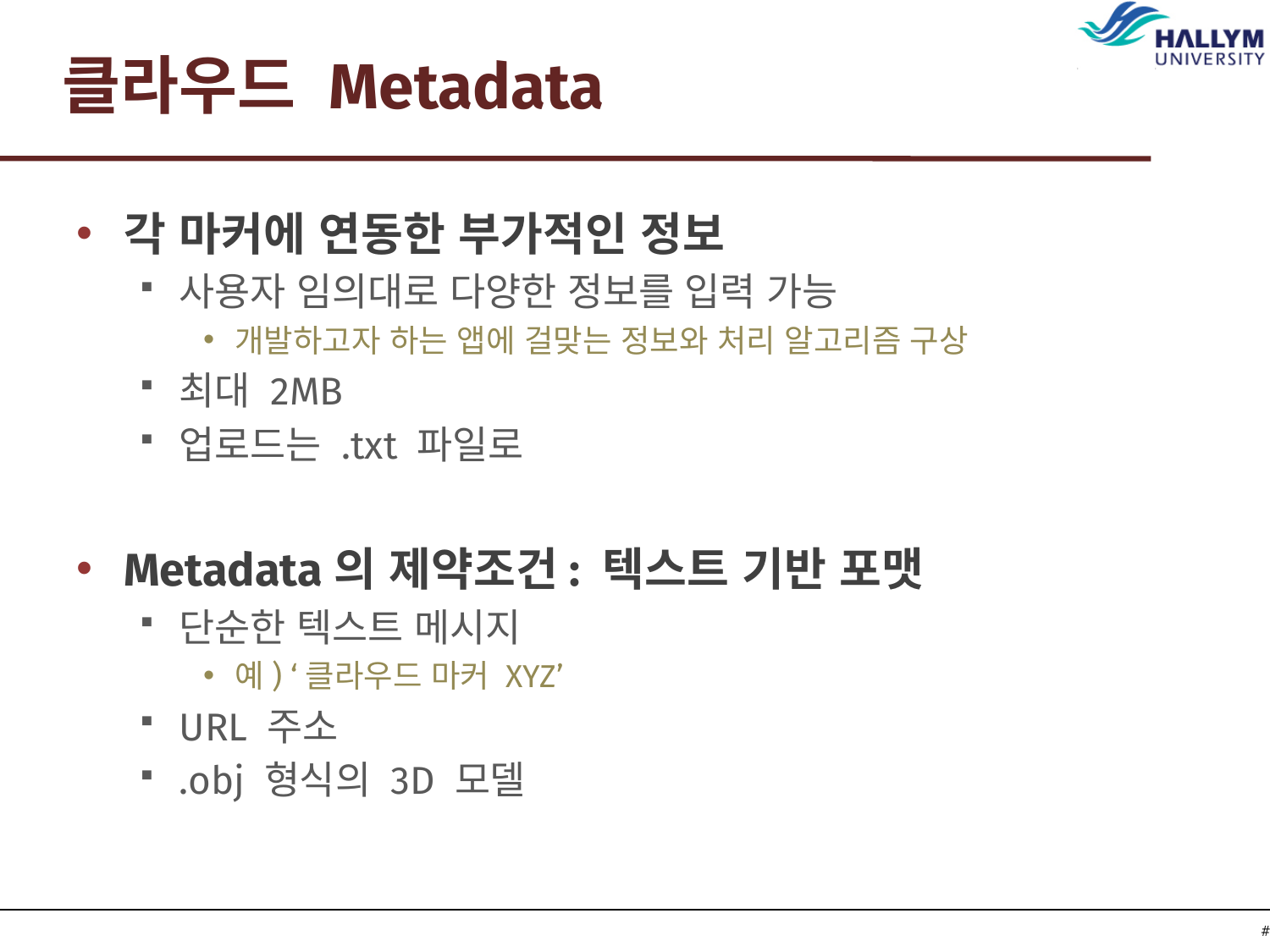

# 클라우드 Metadata
각 마커에 연동한 부가적인 정보
사용자 임의대로 다양한 정보를 입력 가능
개발하고자 하는 앱에 걸맞는 정보와 처리 알고리즘 구상
최대 2MB
업로드는 .txt 파일로

Metadata의 제약조건: 텍스트 기반 포맷
단순한 텍스트 메시지
예) ‘클라우드 마커 XYZ’
URL 주소
.obj 형식의 3D 모델